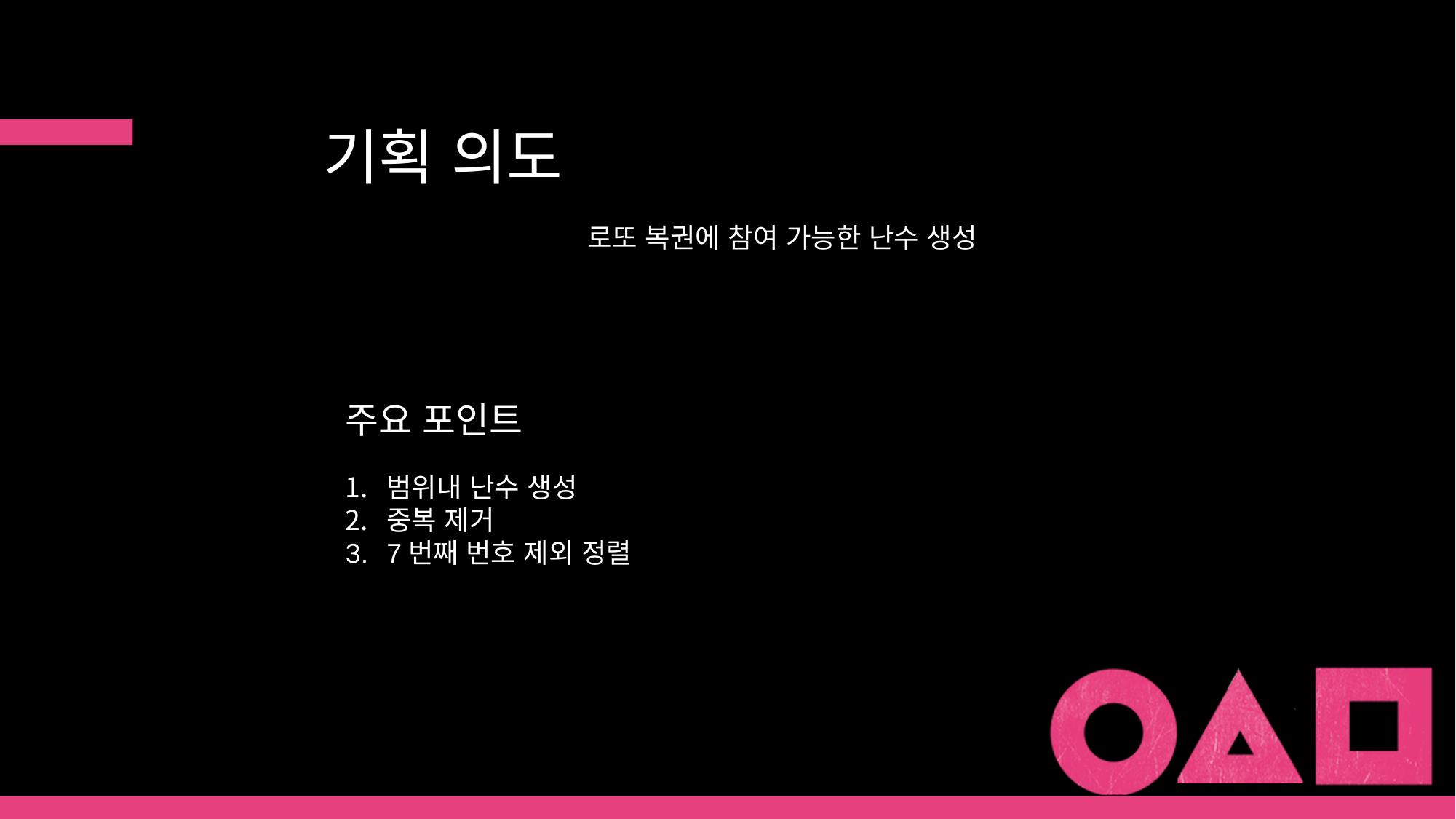

기획 의도
로또 복권에 참여 가능한 난수 생성
주요 포인트

범위내 난수 생성
중복 제거
7번째 번호 제외 정렬